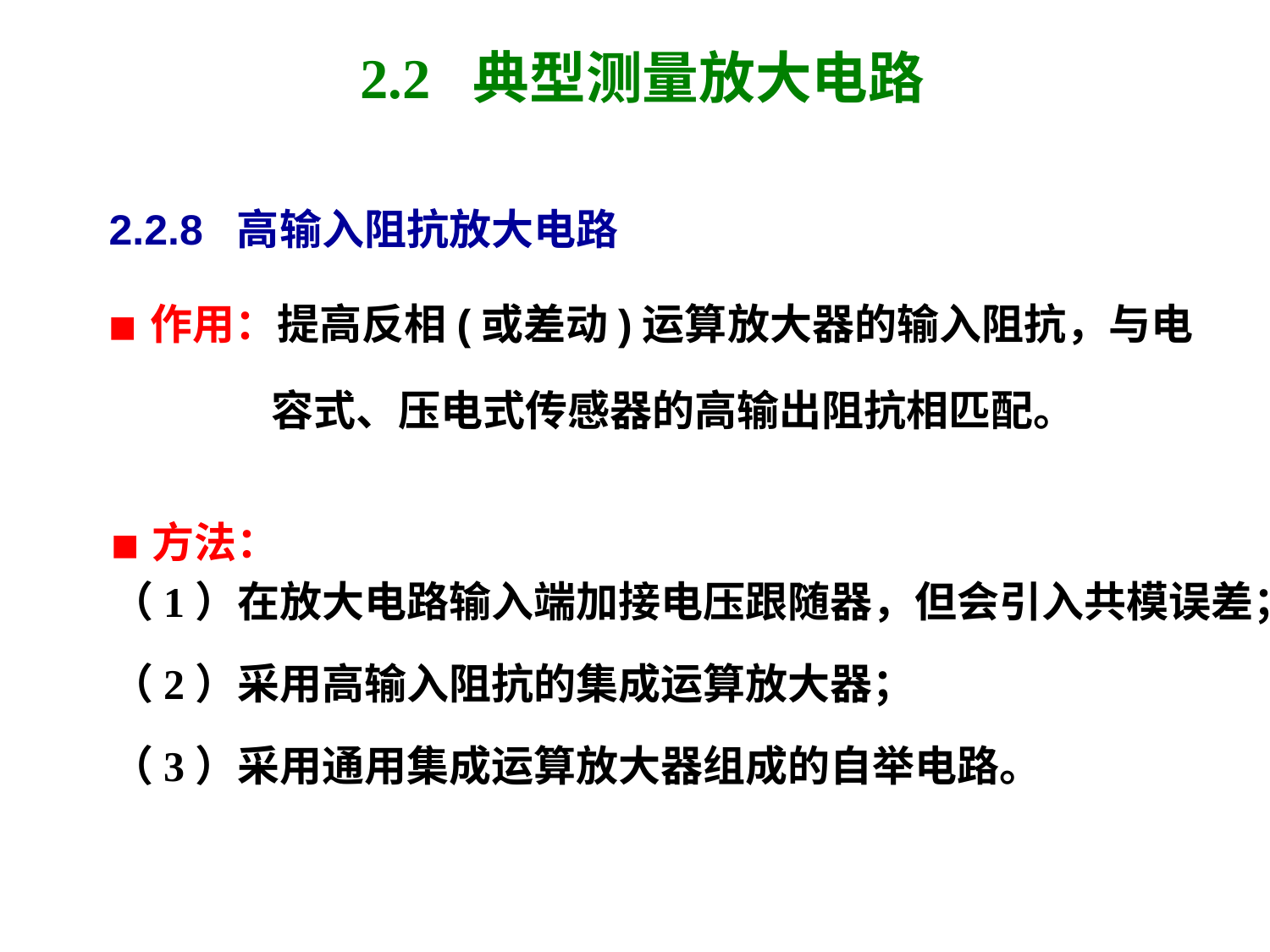

# 2.2  典型测量放大电路
2.2.8  高输入阻抗放大电路
■ 作用：提高反相(或差动)运算放大器的输入阻抗，与电
                容式、压电式传感器的高输出阻抗相匹配。
■ 方法：
（1）在放大电路输入端加接电压跟随器，但会引入共模误差；
（2）采用高输入阻抗的集成运算放大器；
（3）采用通用集成运算放大器组成的自举电路。